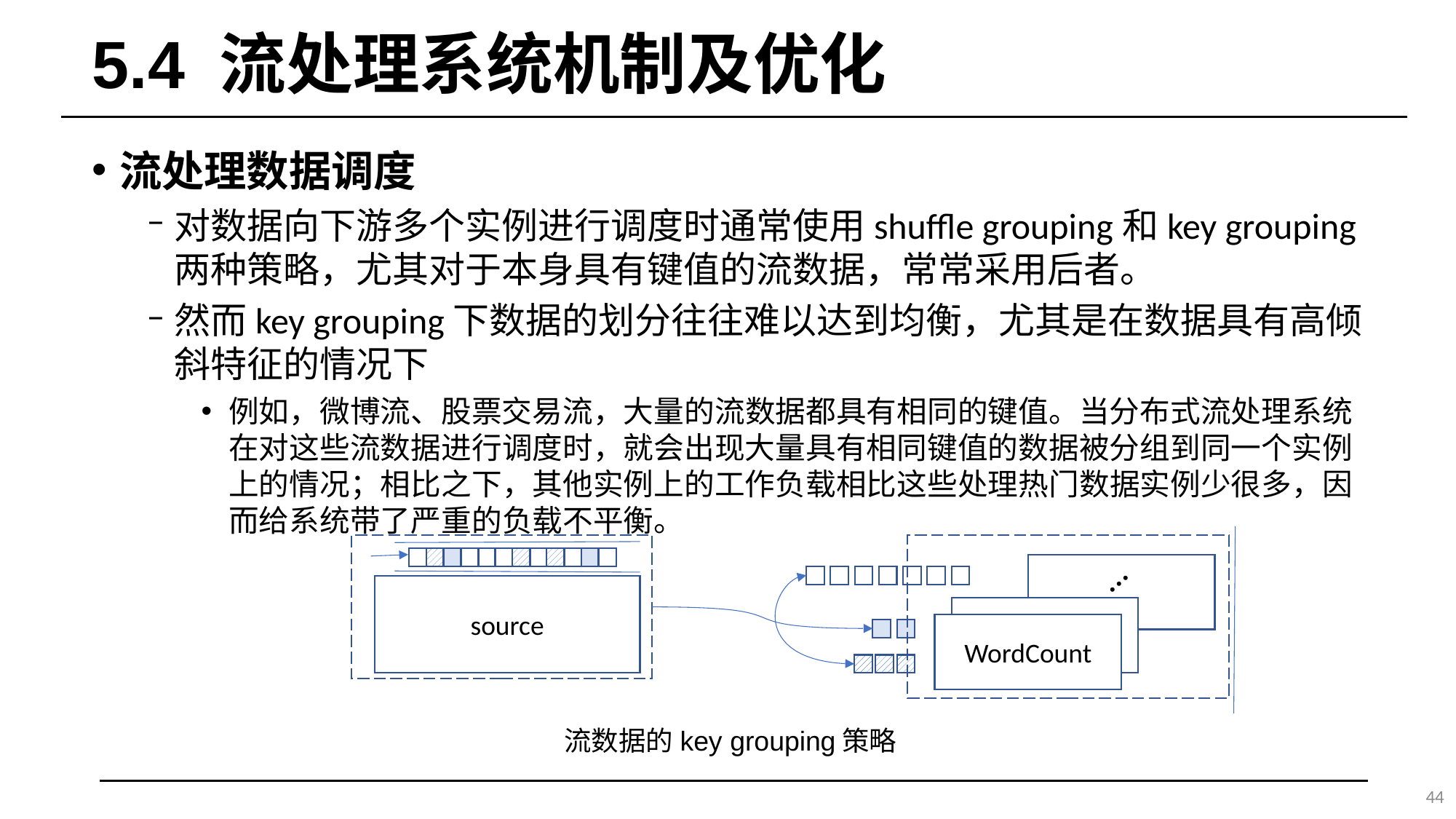

# 5.4 流处理系统机制及优化
流处理数据调度
对数据向下游多个实例进行调度时通常使用shuffle grouping和key grouping两种策略，尤其对于本身具有键值的流数据，常常采用后者。
然而key grouping下数据的划分往往难以达到均衡，尤其是在数据具有高倾斜特征的情况下
例如，微博流、股票交易流，大量的流数据都具有相同的键值。当分布式流处理系统在对这些流数据进行调度时，就会出现大量具有相同键值的数据被分组到同一个实例上的情况；相比之下，其他实例上的工作负载相比这些处理热门数据实例少很多，因而给系统带了严重的负载不平衡。

...

source
WordCount
WordCount

流数据的key grouping策略
44